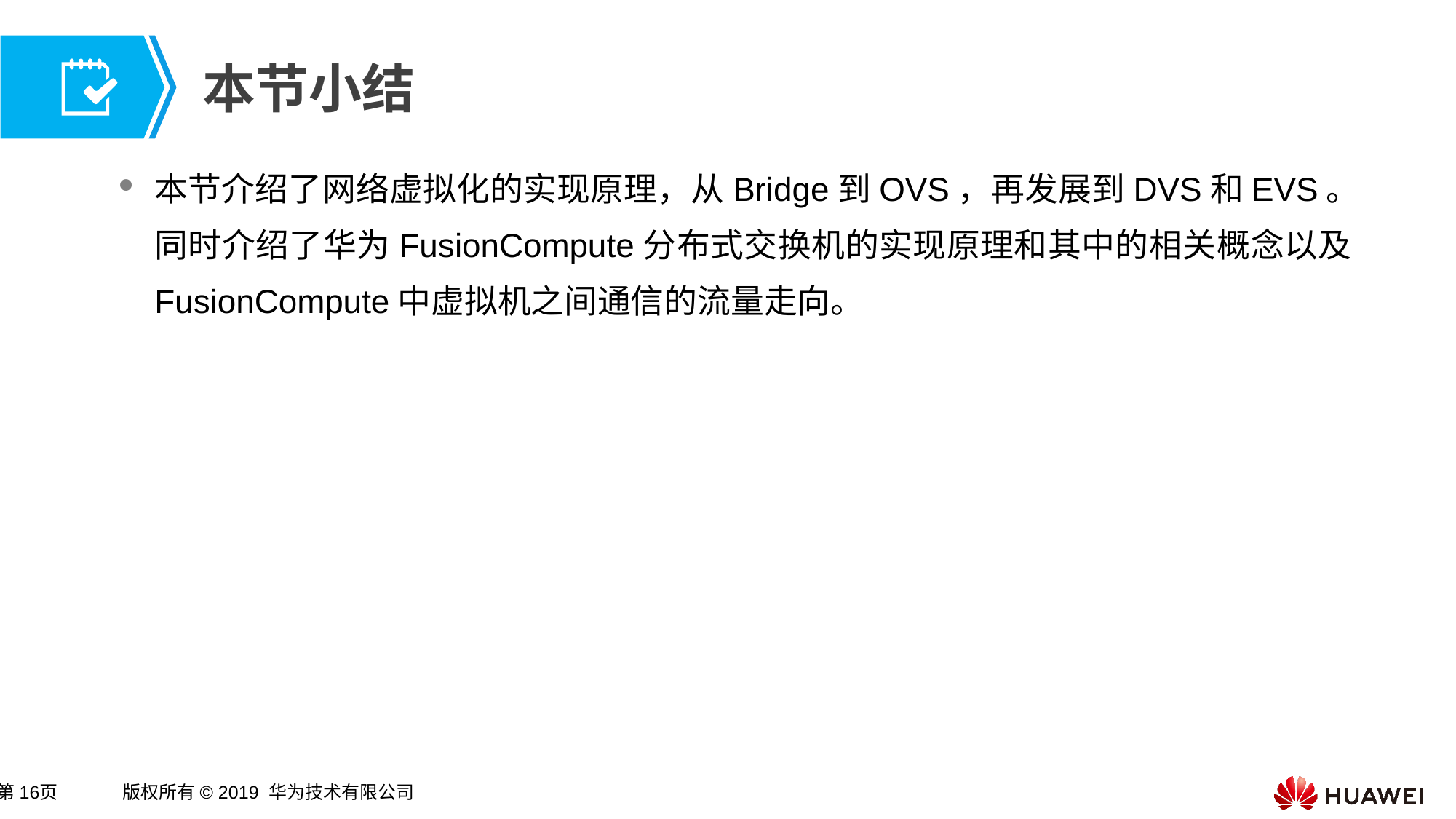

本节介绍了网络虚拟化的实现原理，从Bridge到OVS，再发展到DVS和EVS。同时介绍了华为FusionCompute分布式交换机的实现原理和其中的相关概念以及FusionCompute中虚拟机之间通信的流量走向。